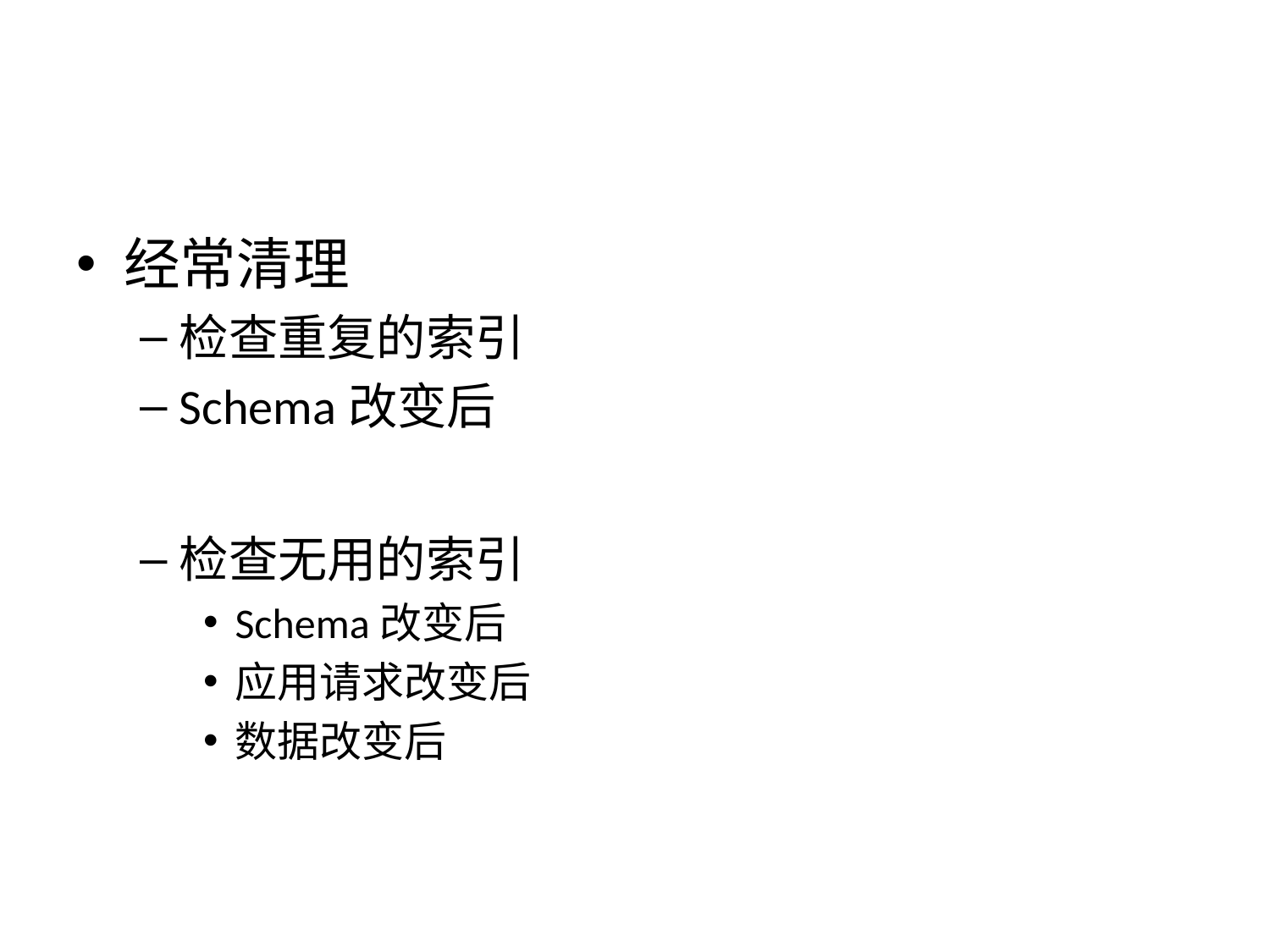

#
经常清理
检查重复的索引
Schema改变后

检查无用的索引
Schema改变后
应用请求改变后
数据改变后